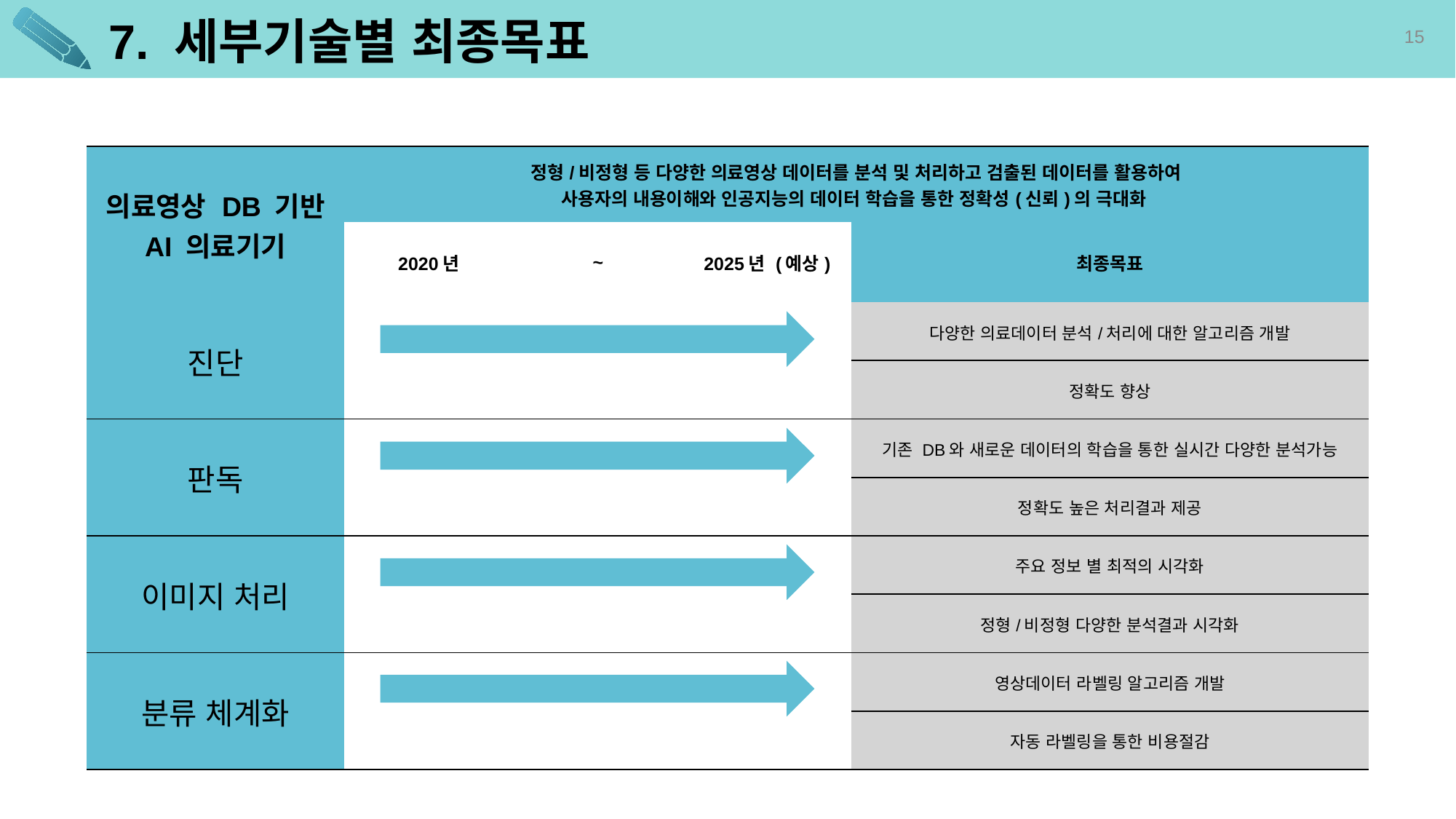

# 7. 세부기술별 최종목표
| 의료영상 DB 기반 AI 의료기기 | 정형/비정형 등 다양한 의료영상 데이터를 분석 및 처리하고 검출된 데이터를 활용하여 사용자의 내용이해와 인공지능의 데이터 학습을 통한 정확성(신뢰)의 극대화 |  |  |  |
| --- | --- | --- | --- | --- |
|  | 2020년 | ~ | 2025년 (예상) | 최종목표 |
| 진단 |  |  |  | 다양한 의료데이터 분석/처리에 대한 알고리즘 개발 |
|  |  |  |  | 정확도 향상 |
| 판독 |  |  |  | 기존 DB와 새로운 데이터의 학습을 통한 실시간 다양한 분석가능 |
|  |  |  |  | 정확도 높은 처리결과 제공 |
| 이미지 처리 |  |  |  | 주요 정보 별 최적의 시각화 |
|  |  |  |  | 정형/비정형 다양한 분석결과 시각화 |
| 분류 체계화 |  |  |  | 영상데이터 라벨링 알고리즘 개발 |
|  |  |  |  | 자동 라벨링을 통한 비용절감 |